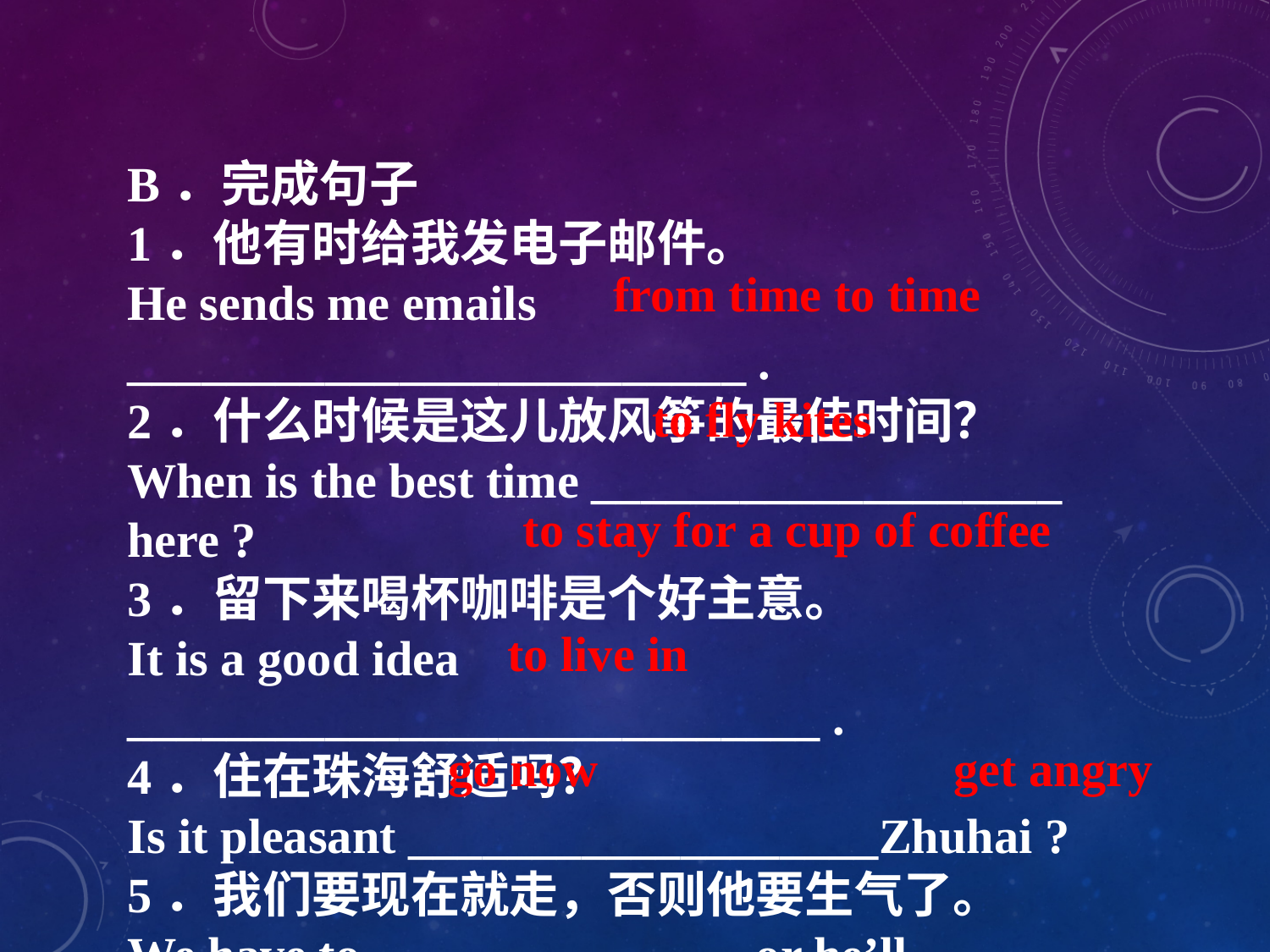

B．完成句子
1．他有时给我发电子邮件。
He sends me emails _________________________ .
2．什么时候是这儿放风筝的最佳时间？
When is the best time ___________________ here ?
3．留下来喝杯咖啡是个好主意。
It is a good idea ____________________________ .
4．住在珠海舒适吗？
Is it pleasant ___________________Zhuhai ?
5．我们要现在就走，否则他要生气了。
We have to ______________ , or he’ll __________ .
from time to time
to fly kites
to stay for a cup of coffee
to live in
go now                             get angry